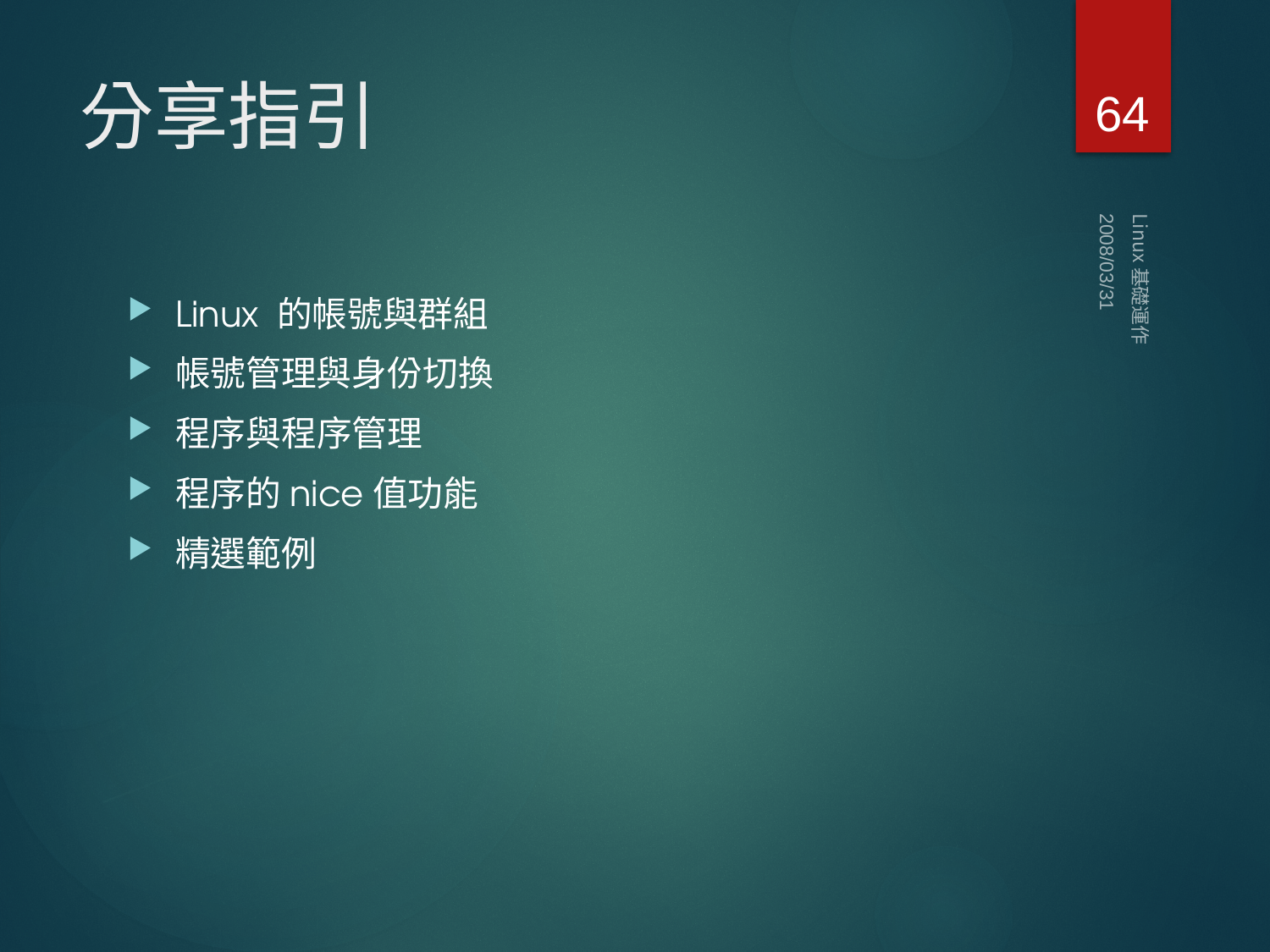

64
# 分享指引
2008/03/31
Linux 的帳號與群組
帳號管理與身份切換
程序與程序管理
程序的nice值功能
精選範例
Linux 基礎運作